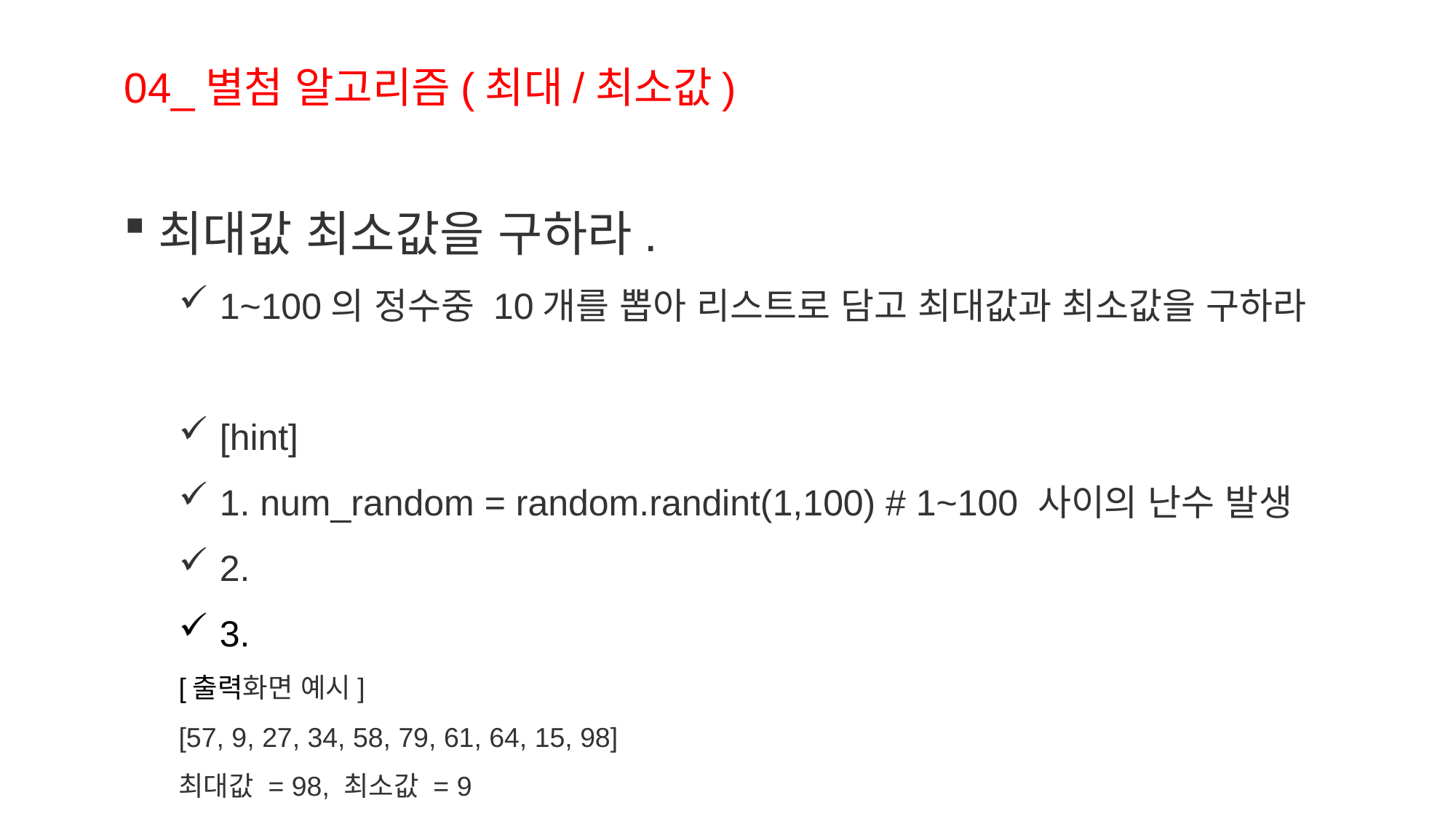

04_별첨 알고리즘(최대/최소값)
최대값 최소값을 구하라.
1~100의 정수중 10개를 뽑아 리스트로 담고 최대값과 최소값을 구하라

[hint]
1. num_random = random.randint(1,100) # 1~100 사이의 난수 발생
2. 비교를 위해 최대/최소값을 리스트의 수 하나와 같게 초기화 한다.
3. for, if 문을 조합하여 리스트 하나씩 비교하며 최소/최대값을 교체
[출력화면 예시]
[57, 9, 27, 34, 58, 79, 61, 64, 15, 98]
최대값 = 98, 최소값 = 9